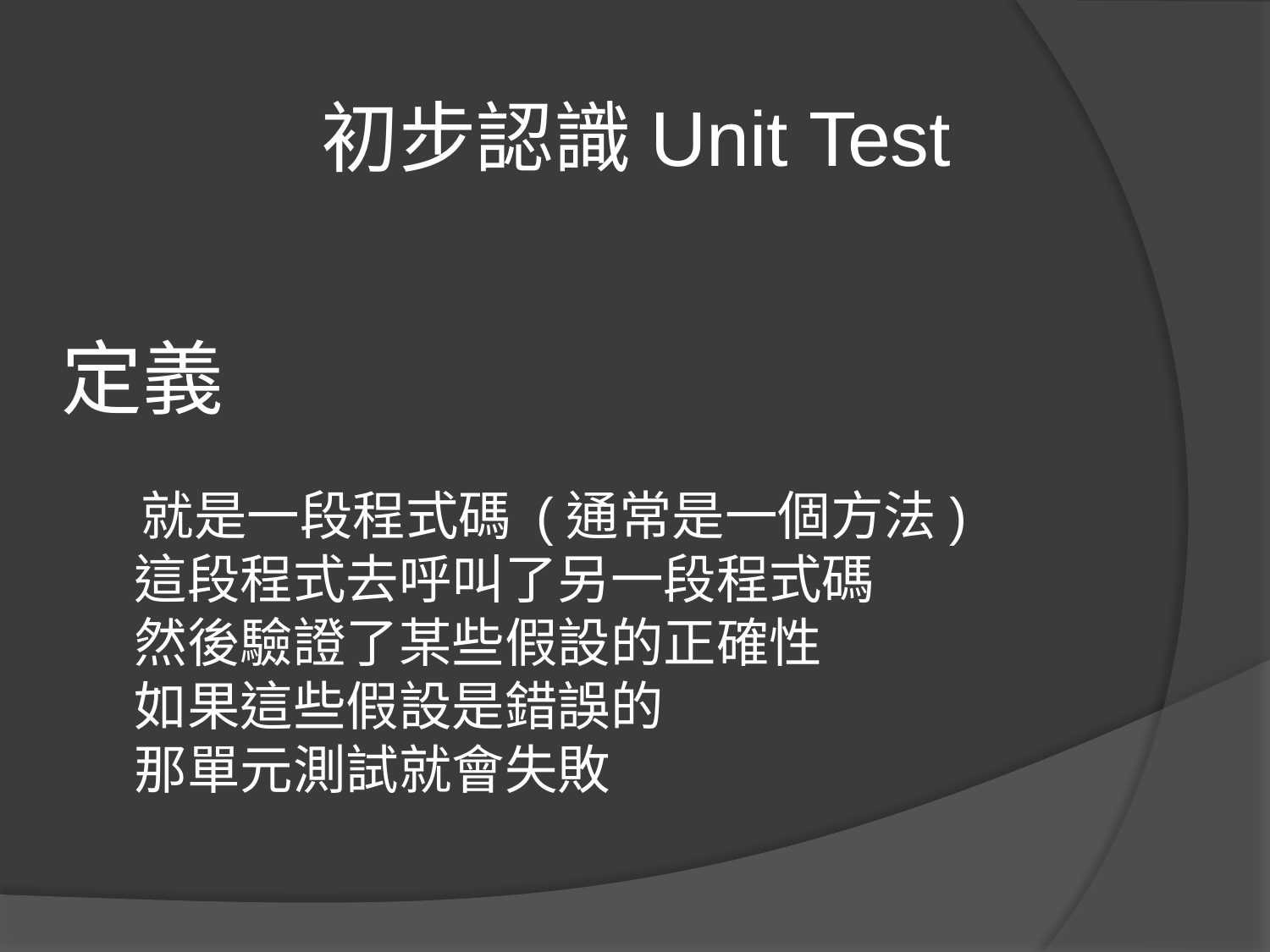

初步認識Unit Test
# 定義
    就是一段程式碼 (通常是一個方法)
這段程式去呼叫了另一段程式碼
然後驗證了某些假設的正確性
如果這些假設是錯誤的
那單元測試就會失敗